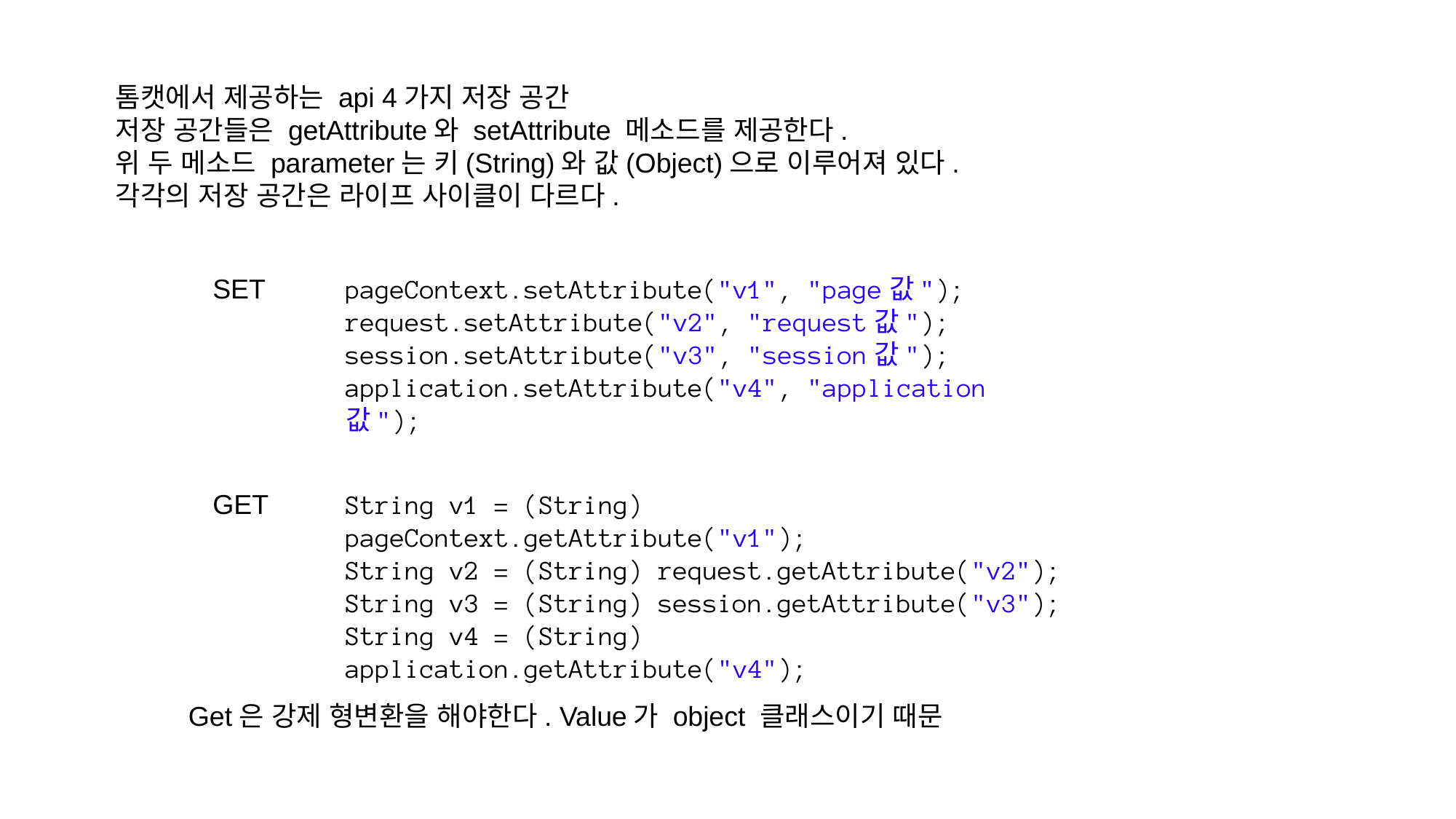

톰캣에서 제공하는 api 4가지 저장 공간
저장 공간들은 getAttribute와 setAttribute 메소드를 제공한다.
위 두 메소드 parameter는 키(String)와 값(Object)으로 이루어져 있다.
각각의 저장 공간은 라이프 사이클이 다르다.
SET
pageContext.setAttribute("v1", "page값");
request.setAttribute("v2", "request값");
session.setAttribute("v3", "session값");
application.setAttribute("v4", "application값");
GET
String v1 = (String) pageContext.getAttribute("v1");
String v2 = (String) request.getAttribute("v2");
String v3 = (String) session.getAttribute("v3");
String v4 = (String) application.getAttribute("v4");
Get은 강제 형변환을 해야한다. Value가 object 클래스이기 때문